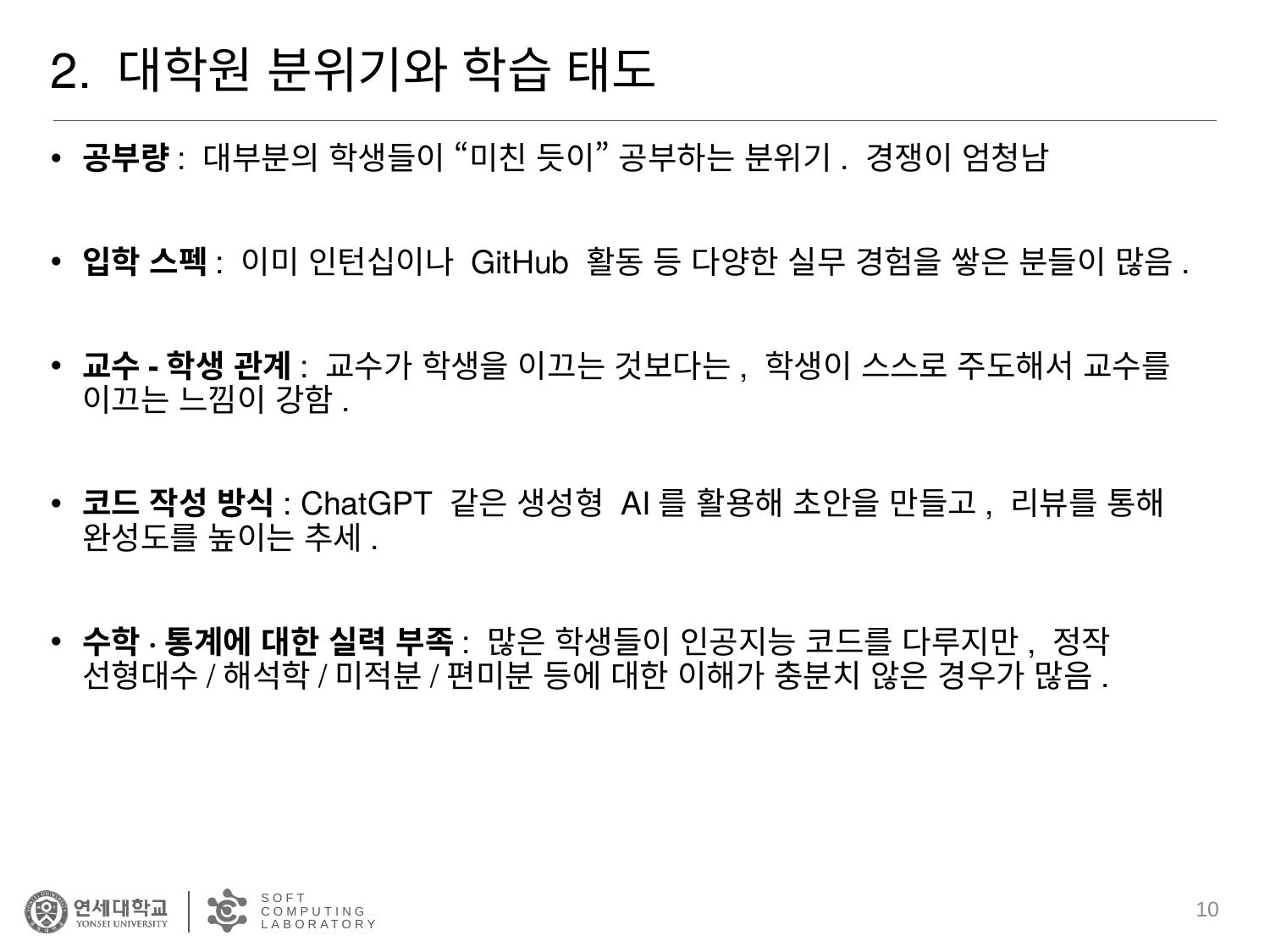

# 2. 대학원 분위기와 학습 태도
공부량: 대부분의 학생들이 “미친 듯이” 공부하는 분위기. 경쟁이 엄청남

입학 스펙: 이미 인턴십이나 GitHub 활동 등 다양한 실무 경험을 쌓은 분들이 많음.

교수-학생 관계: 교수가 학생을 이끄는 것보다는, 학생이 스스로 주도해서 교수를 이끄는 느낌이 강함.

코드 작성 방식: ChatGPT 같은 생성형 AI를 활용해 초안을 만들고, 리뷰를 통해 완성도를 높이는 추세.

수학·통계에 대한 실력 부족: 많은 학생들이 인공지능 코드를 다루지만, 정작 선형대수/해석학/미적분/편미분 등에 대한 이해가 충분치 않은 경우가 많음.